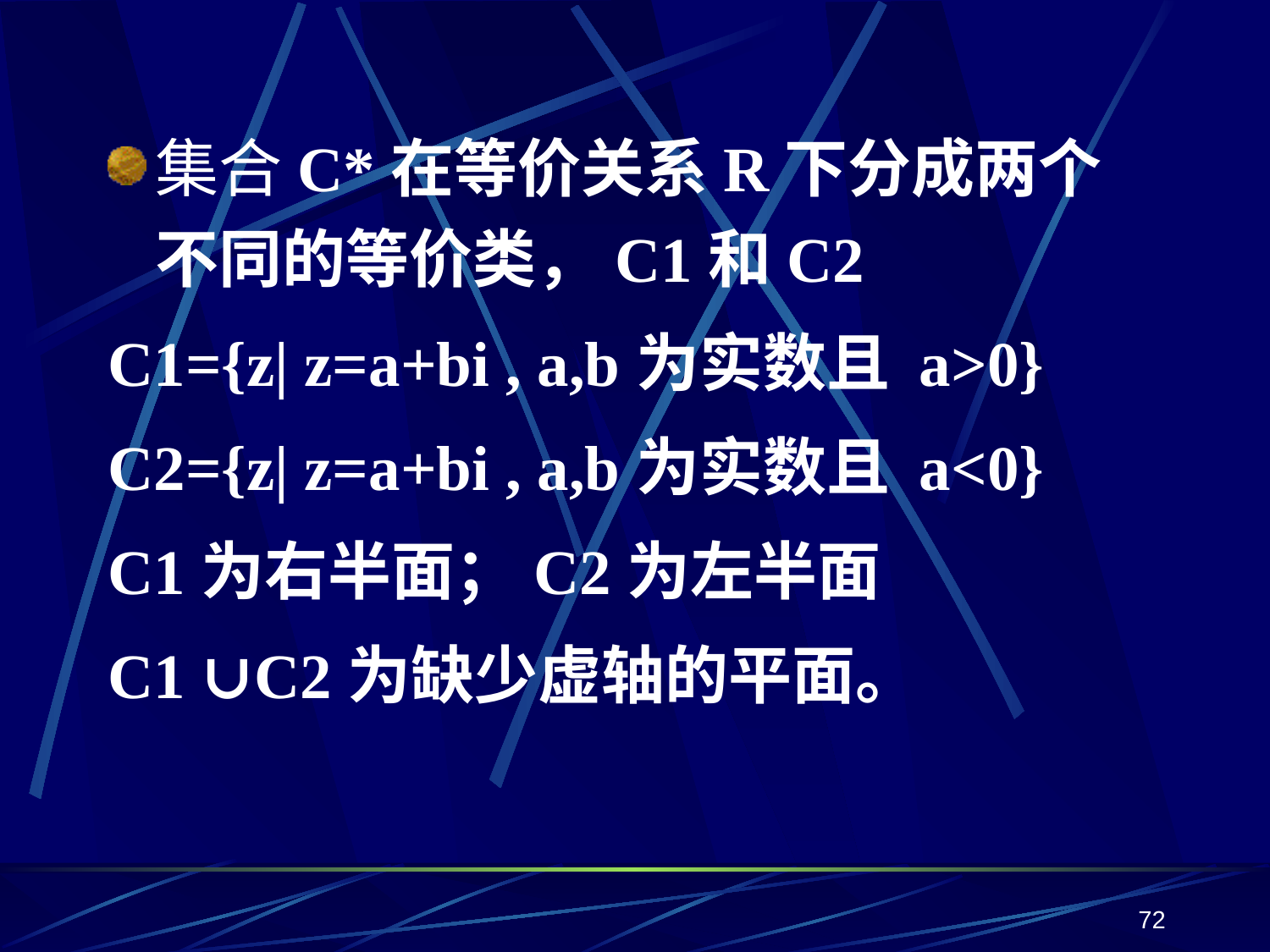

集合C*在等价关系R下分成两个不同的等价类，C1和C2
C1={z| z=a+bi , a,b为实数且 a>0}
C2={z| z=a+bi , a,b为实数且 a<0}
C1为右半面；C2为左半面
C1 ∪C2为缺少虚轴的平面。

72